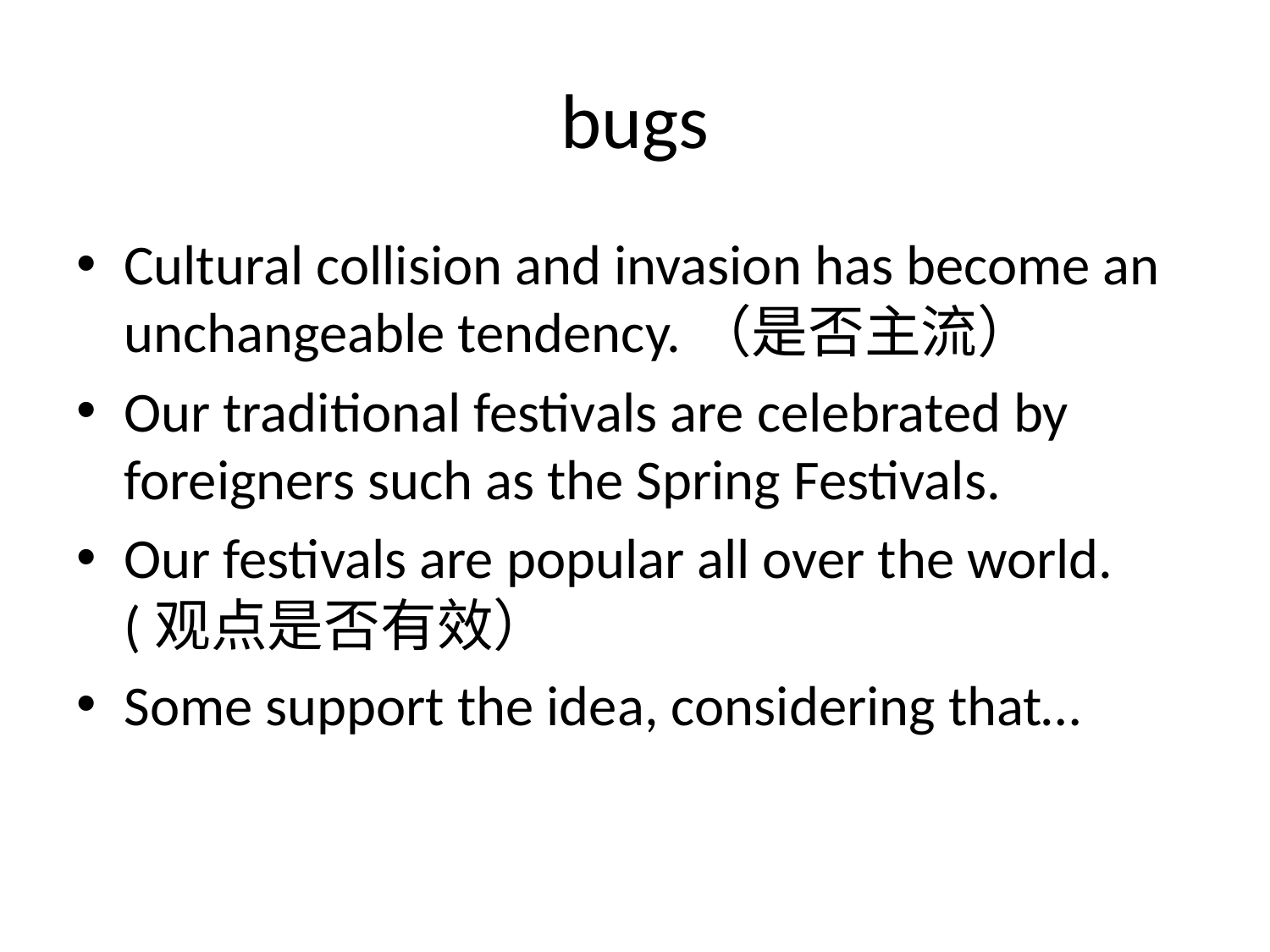

# bugs
Cultural collision and invasion has become an unchangeable tendency.（是否主流）
Our traditional festivals are celebrated by foreigners such as the Spring Festivals.
Our festivals are popular all over the world.(观点是否有效）
Some support the idea, considering that…